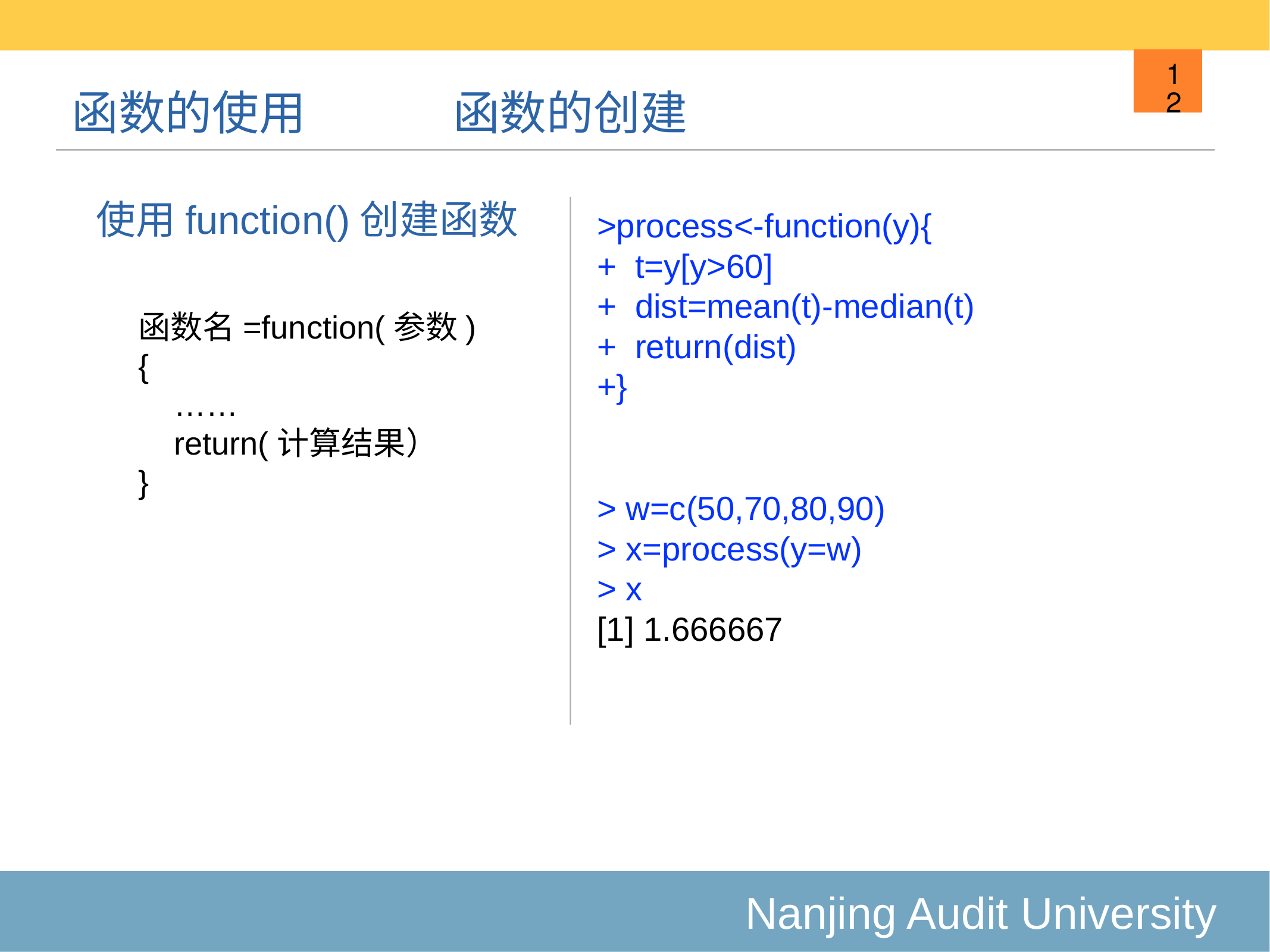

# 函数的使用
函数的创建
12
使用function()创建函数
>process<-function(y){
+  t=y[y>60]
+  dist=mean(t)-median(t)
+  return(dist)
+}
函数名=function(参数)
{
    ……
    return(计算结果）
}
> w=c(50,70,80,90)
> x=process(y=w)
> x
[1] 1.666667